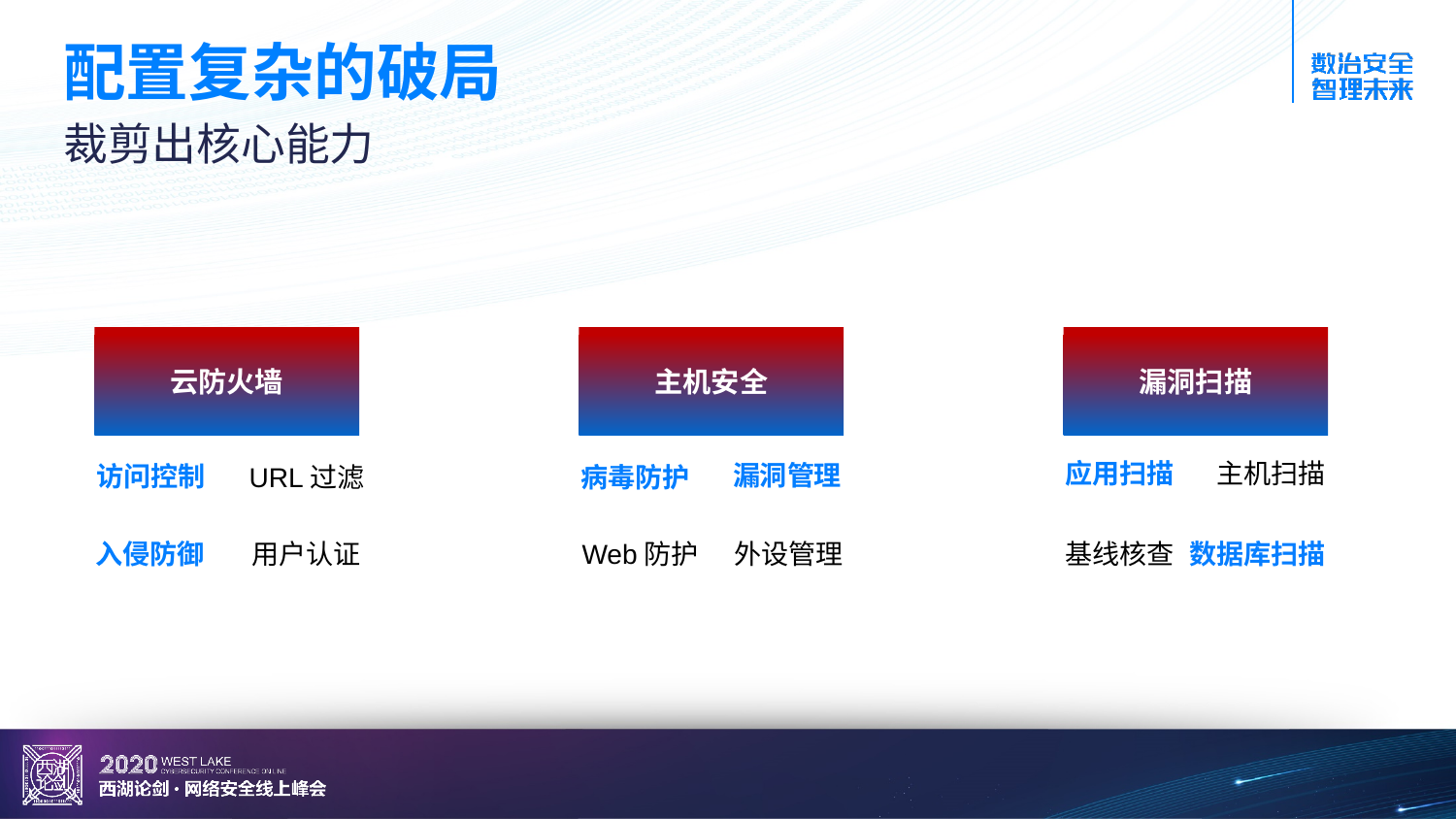

配置复杂的破局
裁剪出核心能力
云防火墙
主机安全
漏洞扫描
应用扫描
主机扫描
漏洞管理
访问控制
URL过滤
病毒防护
入侵防御
用户认证
Web防护
外设管理
基线核查
数据库扫描